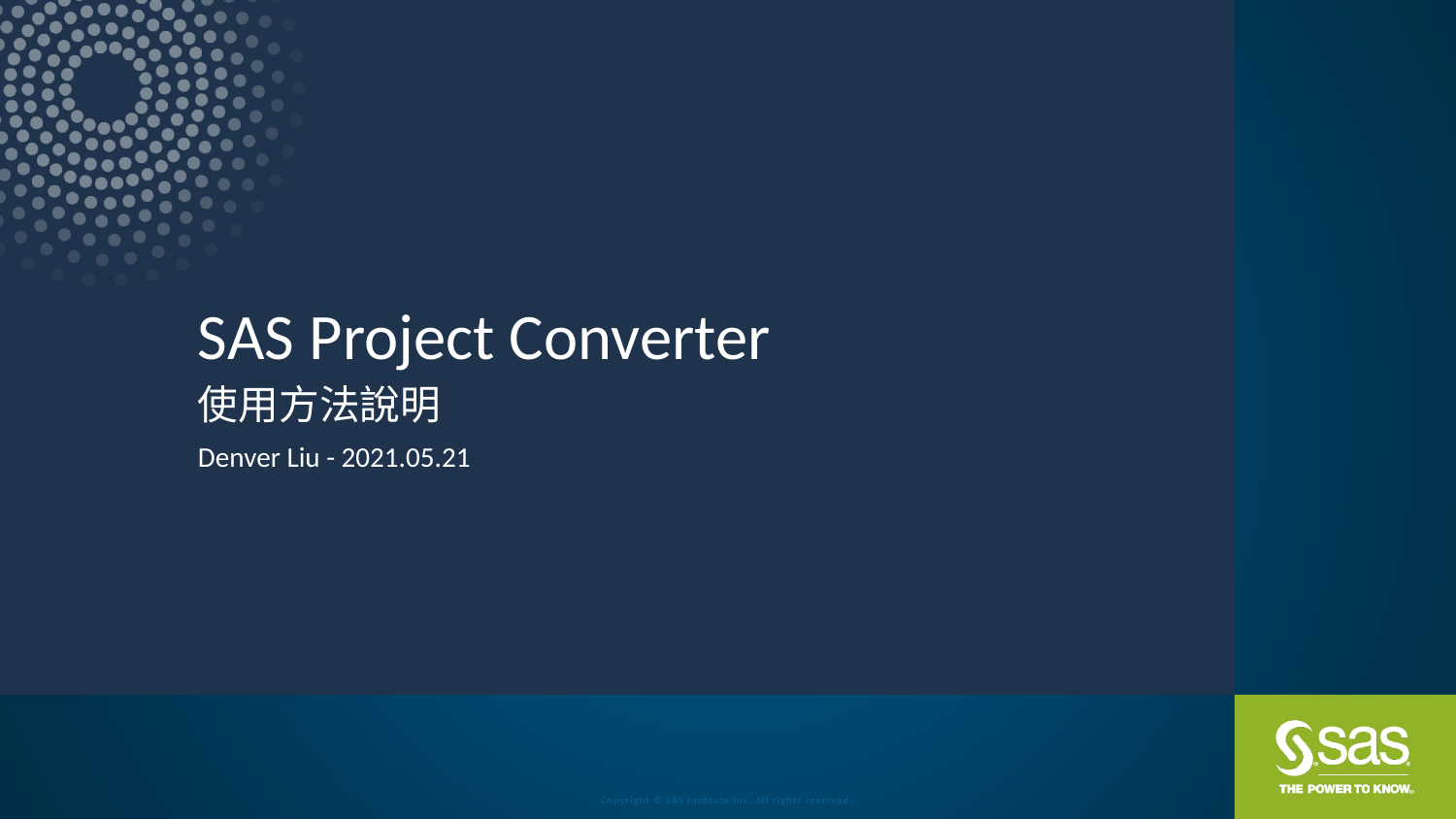

# SAS Project Converter
使用方法說明
Denver Liu - 2021.05.21